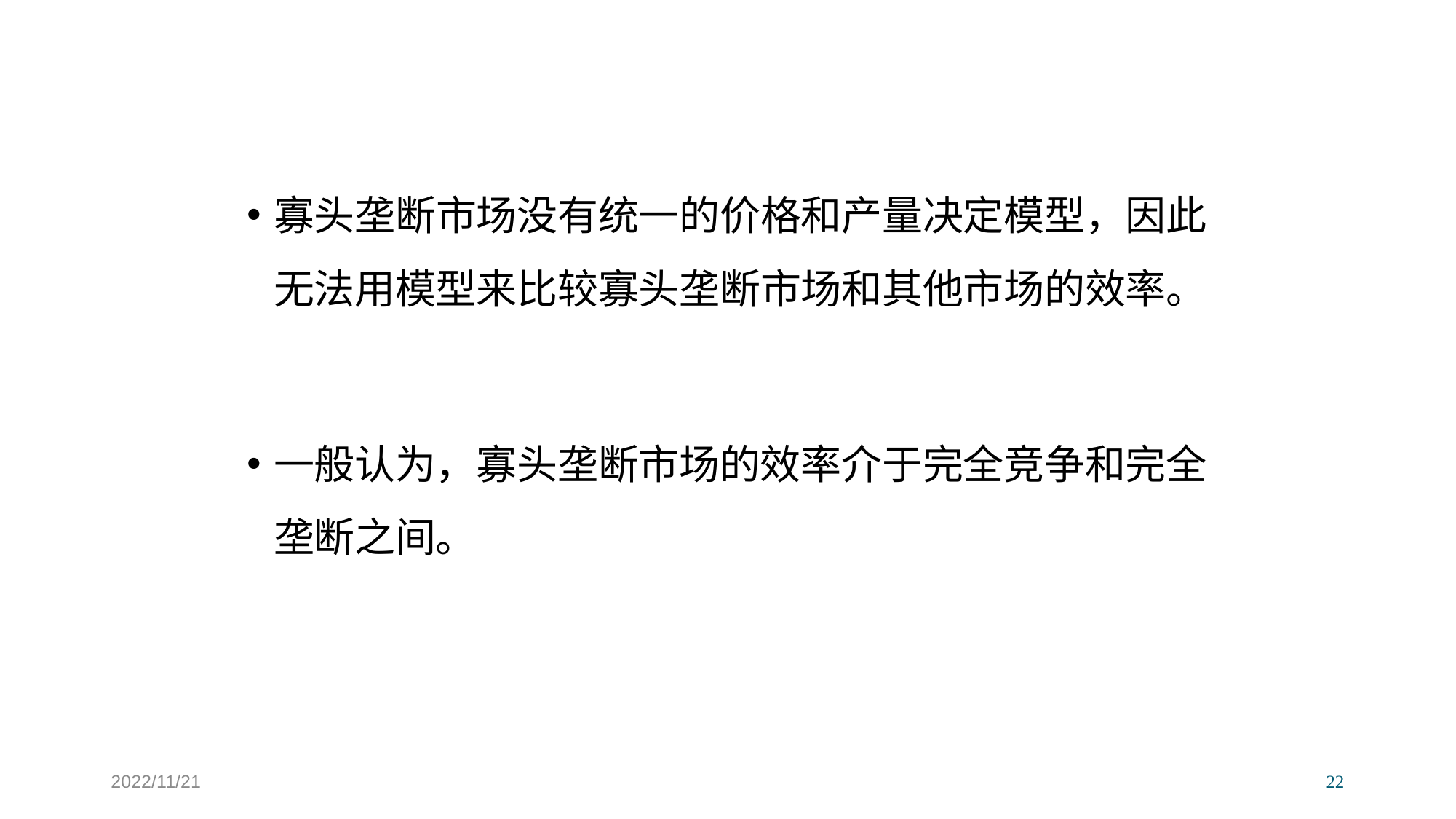

寡头垄断市场没有统一的价格和产量决定模型，因此无法用模型来比较寡头垄断市场和其他市场的效率。

一般认为，寡头垄断市场的效率介于完全竞争和完全垄断之间。
2022/11/21
22